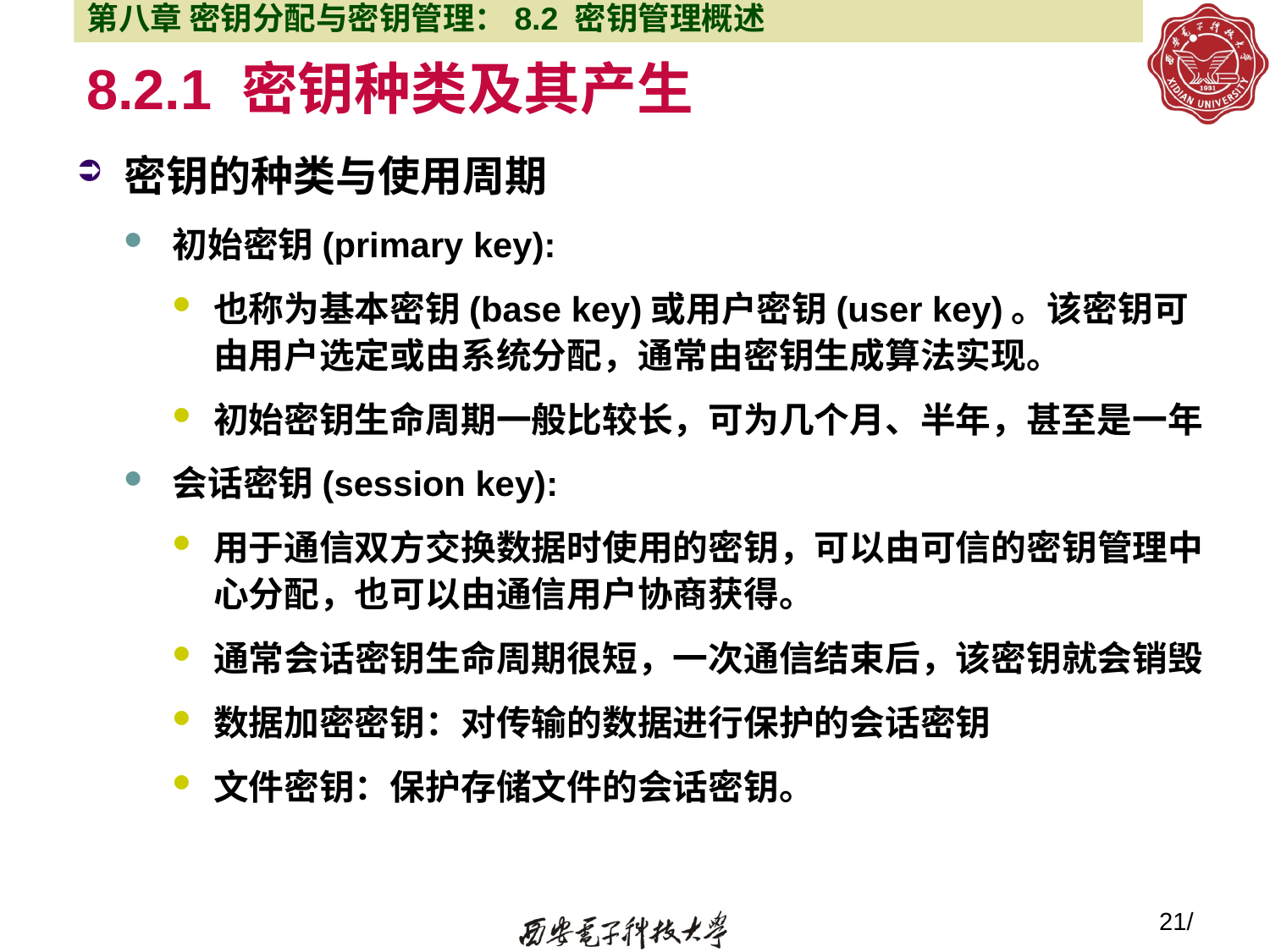

第八章 密钥分配与密钥管理：8.2 密钥管理概述
# 8.2.1 密钥种类及其产生
密钥的种类与使用周期
初始密钥(primary key):
也称为基本密钥(base key)或用户密钥(user key)。该密钥可由用户选定或由系统分配，通常由密钥生成算法实现。
初始密钥生命周期一般比较长，可为几个月、半年，甚至是一年
会话密钥(session key):
用于通信双方交换数据时使用的密钥，可以由可信的密钥管理中心分配，也可以由通信用户协商获得。
通常会话密钥生命周期很短，一次通信结束后，该密钥就会销毁
数据加密密钥：对传输的数据进行保护的会话密钥
文件密钥：保护存储文件的会话密钥。
21/